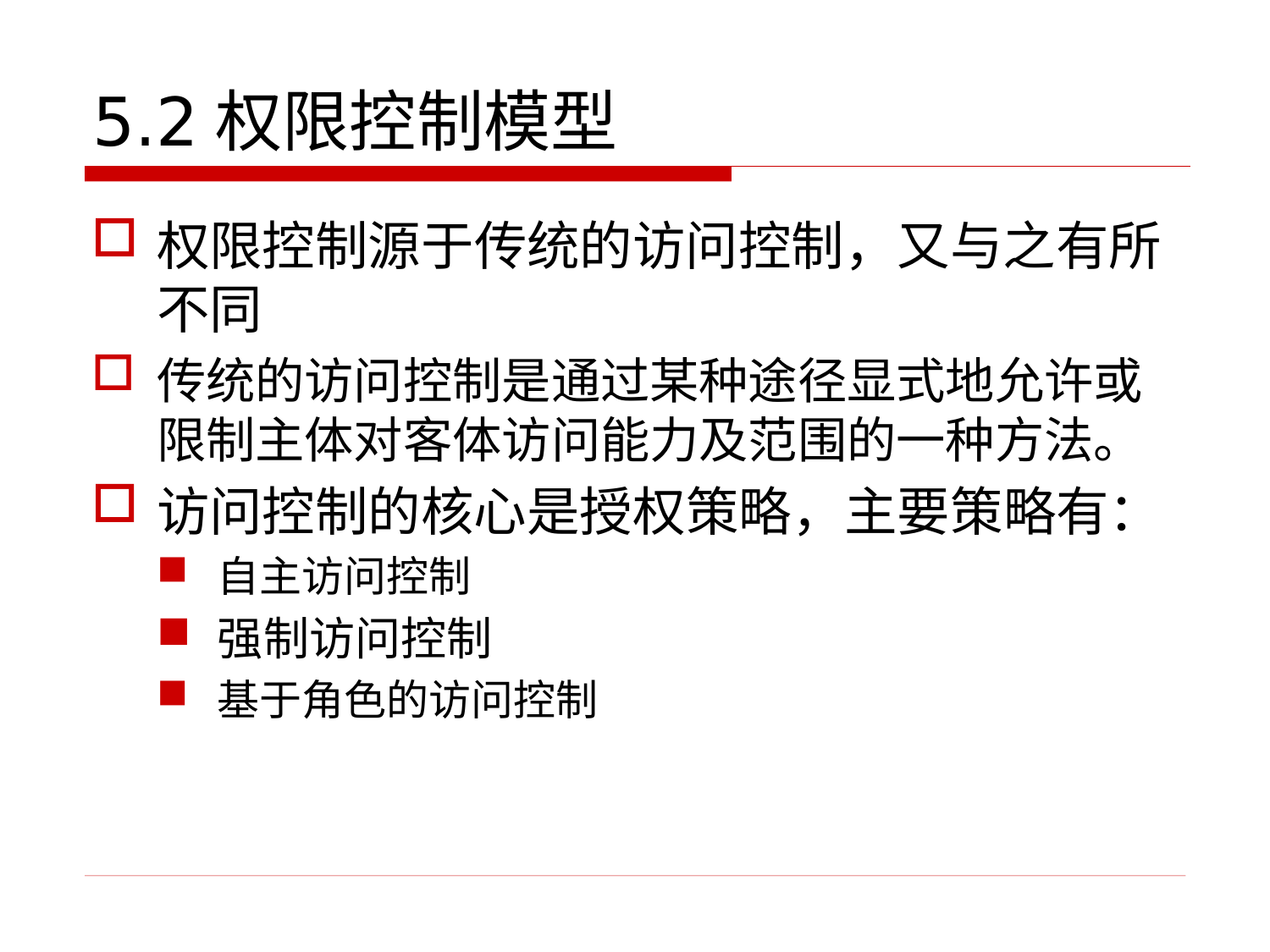

# 5.2权限控制模型
权限控制源于传统的访问控制，又与之有所不同
传统的访问控制是通过某种途径显式地允许或限制主体对客体访问能力及范围的一种方法。
访问控制的核心是授权策略，主要策略有：
自主访问控制
强制访问控制
基于角色的访问控制